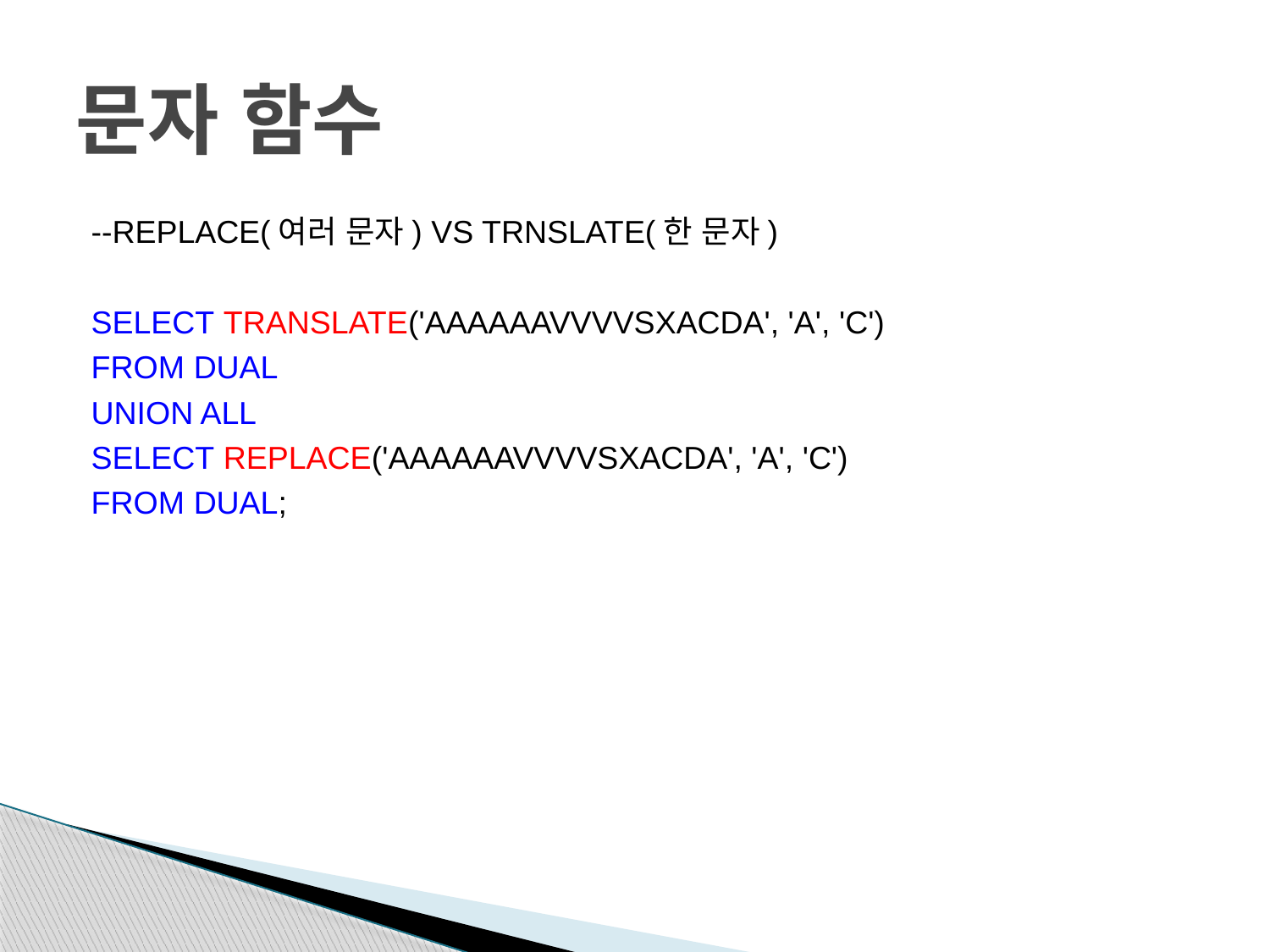

# 문자 함수
--REPLACE(여러 문자) VS TRNSLATE(한 문자)

SELECT TRANSLATE('AAAAAAVVVVSXACDA', 'A', 'C')
FROM DUAL
UNION ALL
SELECT REPLACE('AAAAAAVVVVSXACDA', 'A', 'C')
FROM DUAL;